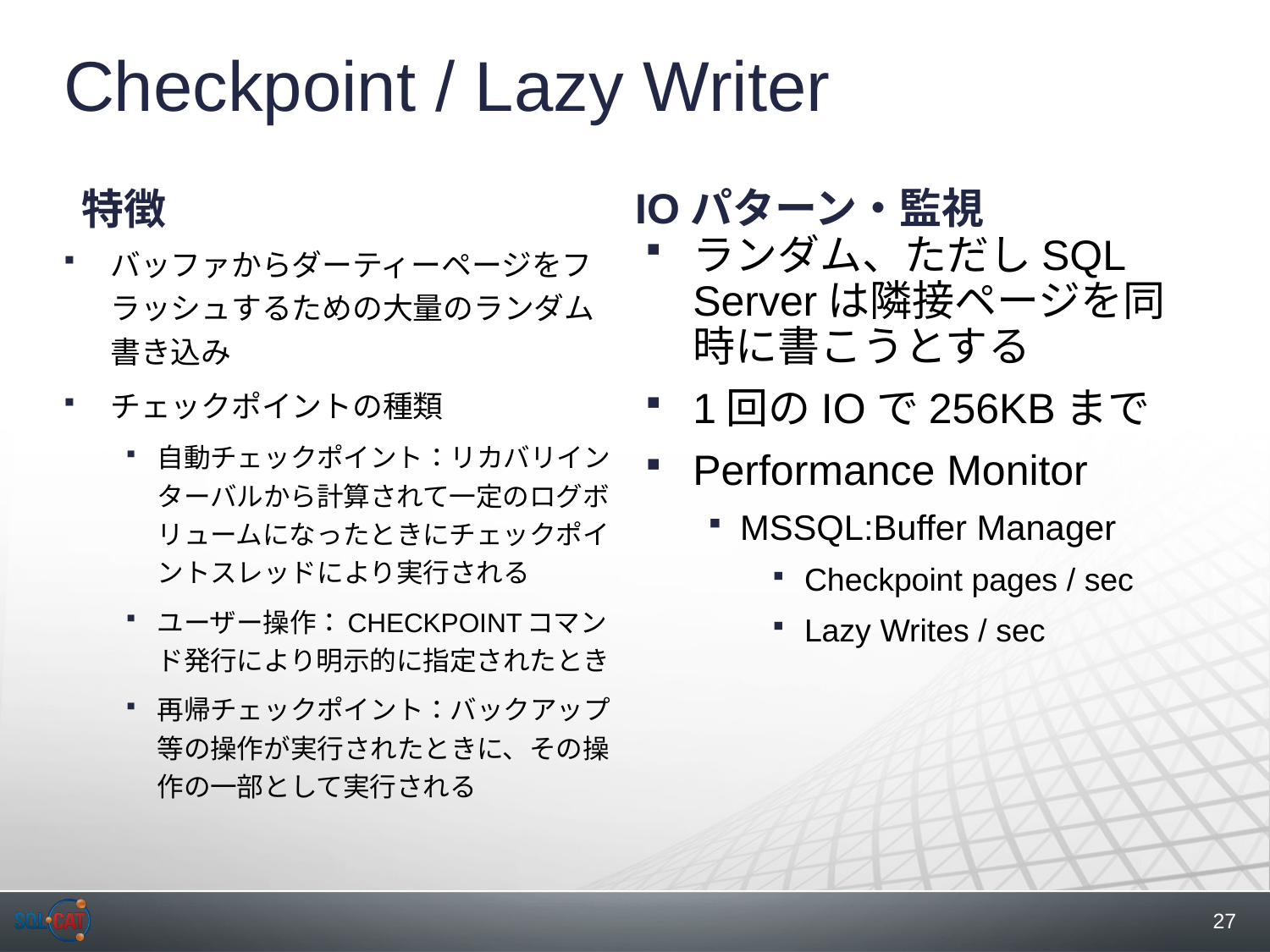

# Checkpoint / Lazy Writer
IOパターン・監視
特徴
ランダム、ただしSQL Serverは隣接ページを同時に書こうとする
1回のIOで256KBまで
Performance Monitor
MSSQL:Buffer Manager
Checkpoint pages / sec
Lazy Writes / sec

バッファからダーティーページをフラッシュするための大量のランダム書き込み
チェックポイントの種類
自動チェックポイント：リカバリインターバルから計算されて一定のログボリュームになったときにチェックポイントスレッドにより実行される
ユーザー操作：CHECKPOINTコマンド発行により明示的に指定されたとき
再帰チェックポイント：バックアップ等の操作が実行されたときに、その操作の一部として実行される